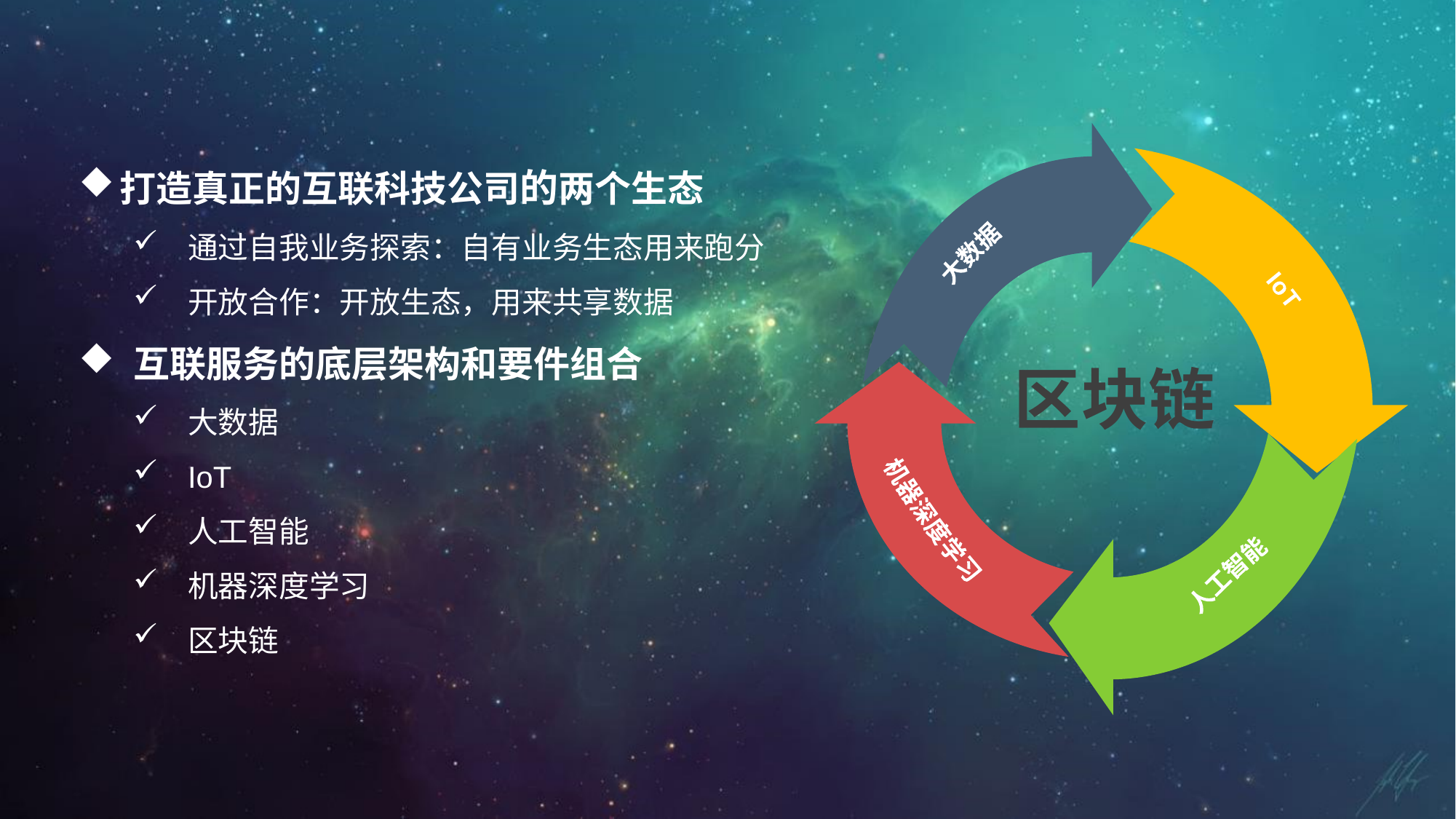

大数据
IoT

机器深度学习
人工智能
区块链
打造真正的互联科技公司的两个生态
通过自我业务探索：自有业务生态用来跑分
开放合作：开放生态，用来共享数据
互联服务的底层架构和要件组合
大数据
IoT
人工智能
机器深度学习
区块链